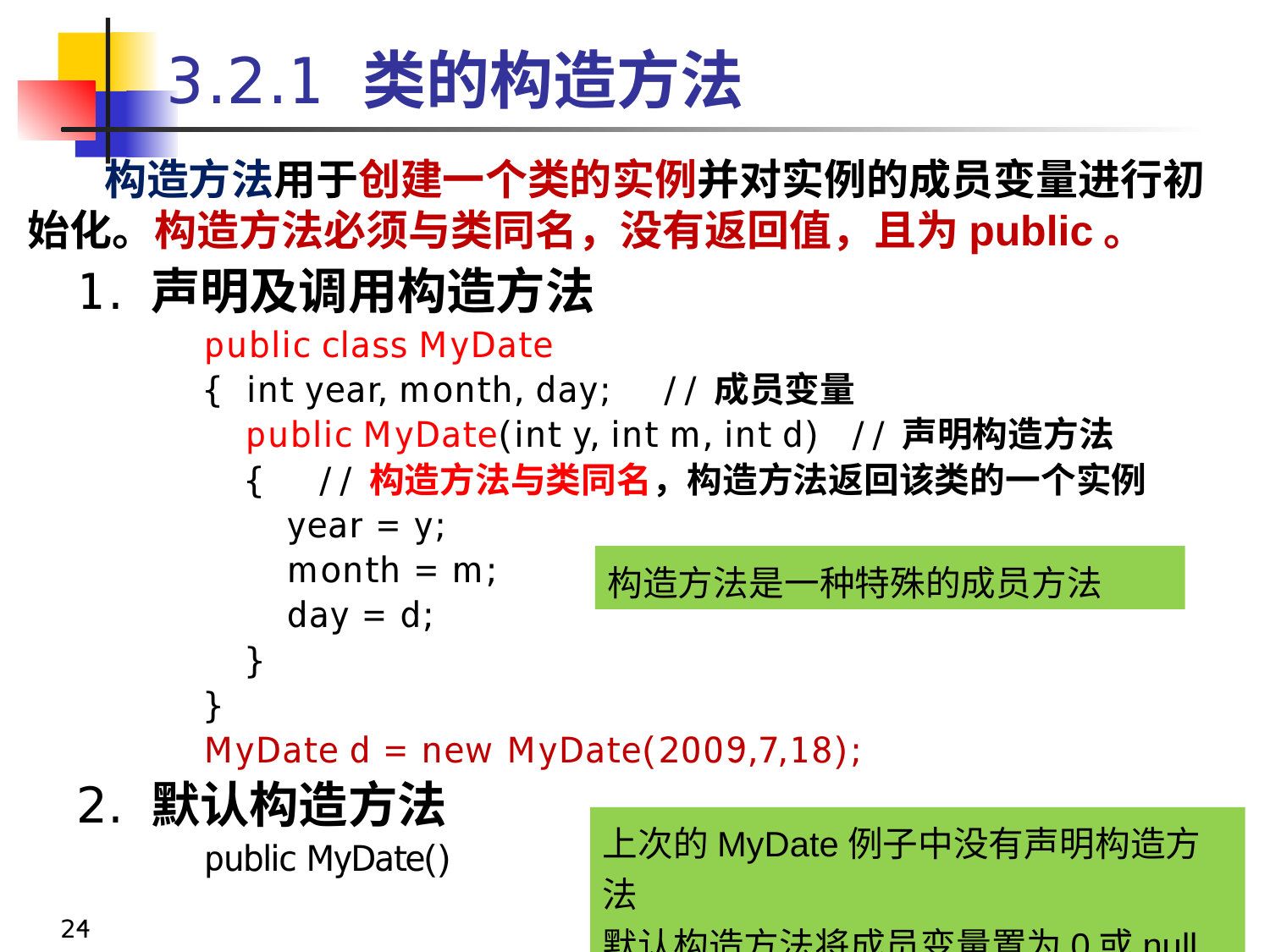

# 3.2.1 类的构造方法
       构造方法用于创建一个类的实例并对实例的成员变量进行初始化。构造方法必须与类同名，没有返回值，且为public。
1. 声明及调用构造方法
public class MyDate
{  int year, month, day;     //成员变量
    public MyDate(int y, int m, int d)   //声明构造方法
    {     //构造方法与类同名，构造方法返回该类的一个实例
        year = y;
        month = m;
        day = d;
    }
}
MyDate d = new MyDate(2009,7,18);
2. 默认构造方法
public MyDate()
构造方法是一种特殊的成员方法
上次的MyDate例子中没有声明构造方法
默认构造方法将成员变量置为0或null
24